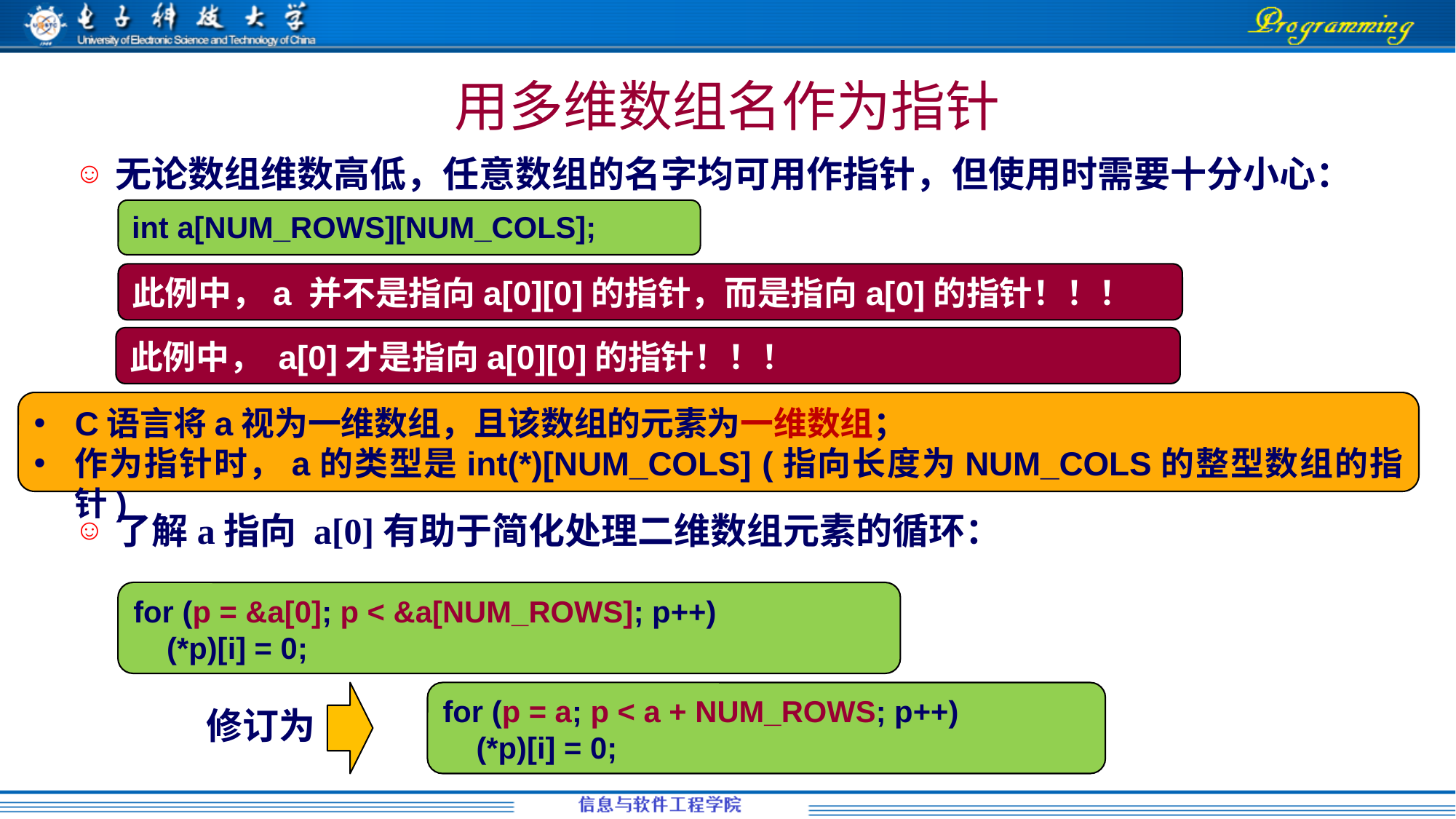

用多维数组名作为指针
无论数组维数高低，任意数组的名字均可用作指针，但使用时需要十分小心：

了解a指向 a[0]有助于简化处理二维数组元素的循环：

int a[NUM_ROWS][NUM_COLS];
此例中，a 并不是指向a[0][0]的指针，而是指向a[0]的指针！！！
此例中， a[0]才是指向a[0][0]的指针！！！
C语言将a视为一维数组，且该数组的元素为一维数组；
作为指针时，a的类型是int(*)[NUM_COLS] (指向长度为NUM_COLS的整型数组的指针)
for (p = &a[0]; p < &a[NUM_ROWS]; p++)
    (*p)[i] = 0;

for (p = a; p < a + NUM_ROWS; p++)
    (*p)[i] = 0;
修订为